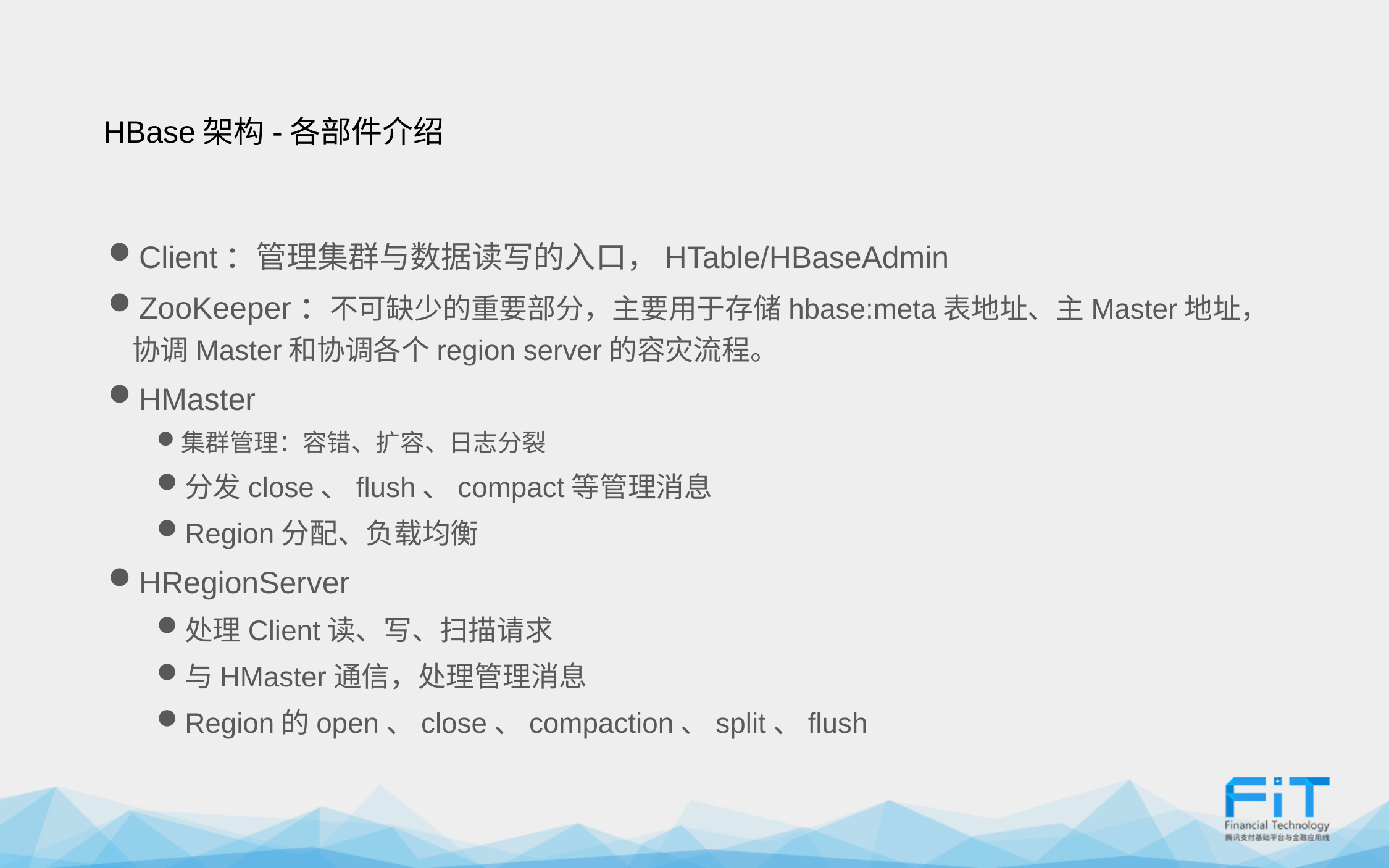

HBase架构-各部件介绍
Client：管理集群与数据读写的入口，HTable/HBaseAdmin
ZooKeeper：不可缺少的重要部分，主要用于存储hbase:meta表地址、主Master地址，协调Master和协调各个region server的容灾流程。
HMaster
集群管理：容错、扩容、日志分裂
分发close、flush、compact等管理消息
Region分配、负载均衡
HRegionServer
处理Client读、写、扫描请求
与HMaster通信，处理管理消息
Region的open、close、compaction、split、flush